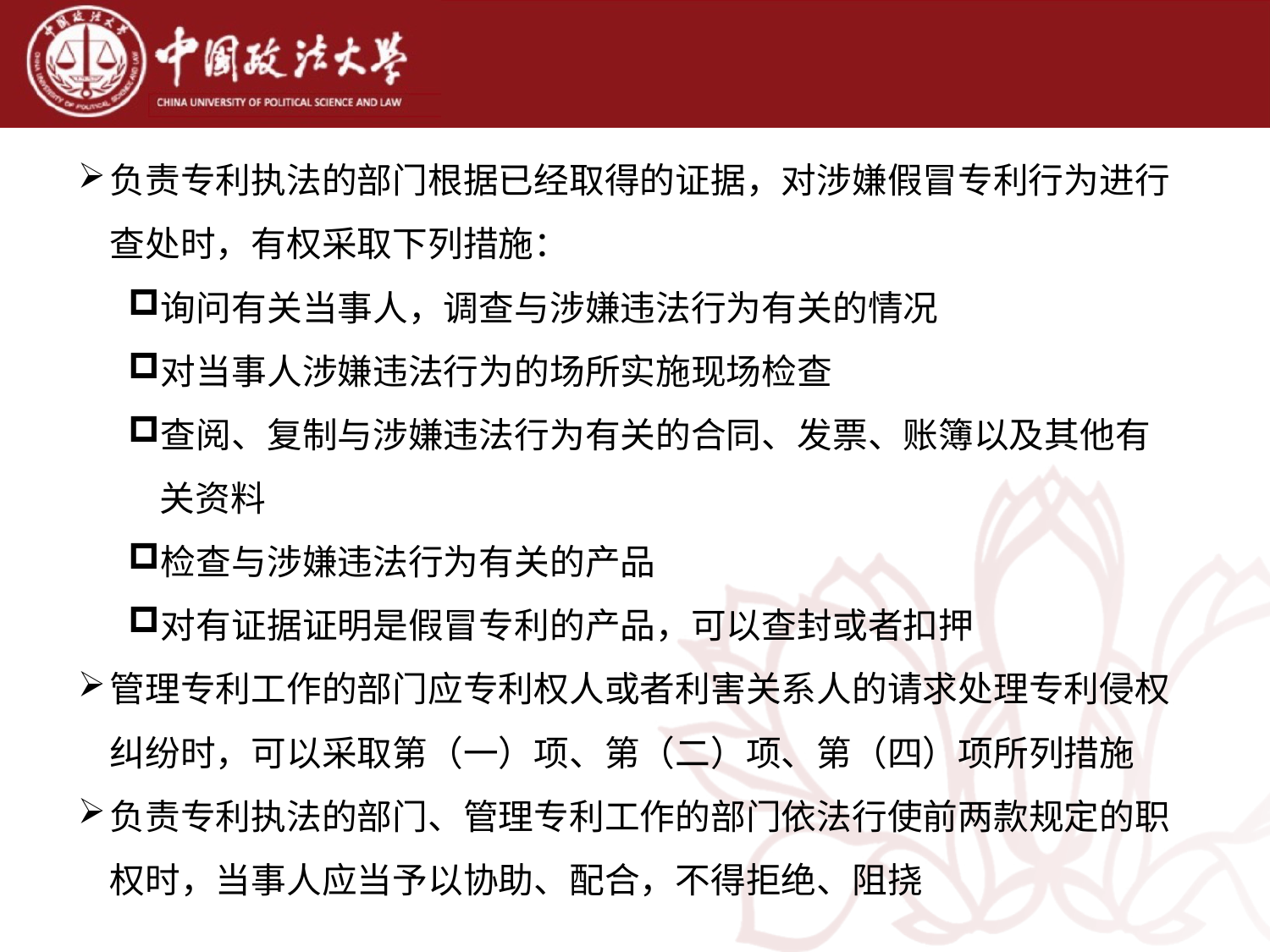

负责专利执法的部门根据已经取得的证据，对涉嫌假冒专利行为进行查处时，有权采取下列措施：
询问有关当事人，调查与涉嫌违法行为有关的情况
对当事人涉嫌违法行为的场所实施现场检查
查阅、复制与涉嫌违法行为有关的合同、发票、账簿以及其他有关资料
检查与涉嫌违法行为有关的产品
对有证据证明是假冒专利的产品，可以查封或者扣押
管理专利工作的部门应专利权人或者利害关系人的请求处理专利侵权纠纷时，可以采取第（一）项、第（二）项、第（四）项所列措施
负责专利执法的部门、管理专利工作的部门依法行使前两款规定的职权时，当事人应当予以协助、配合，不得拒绝、阻挠